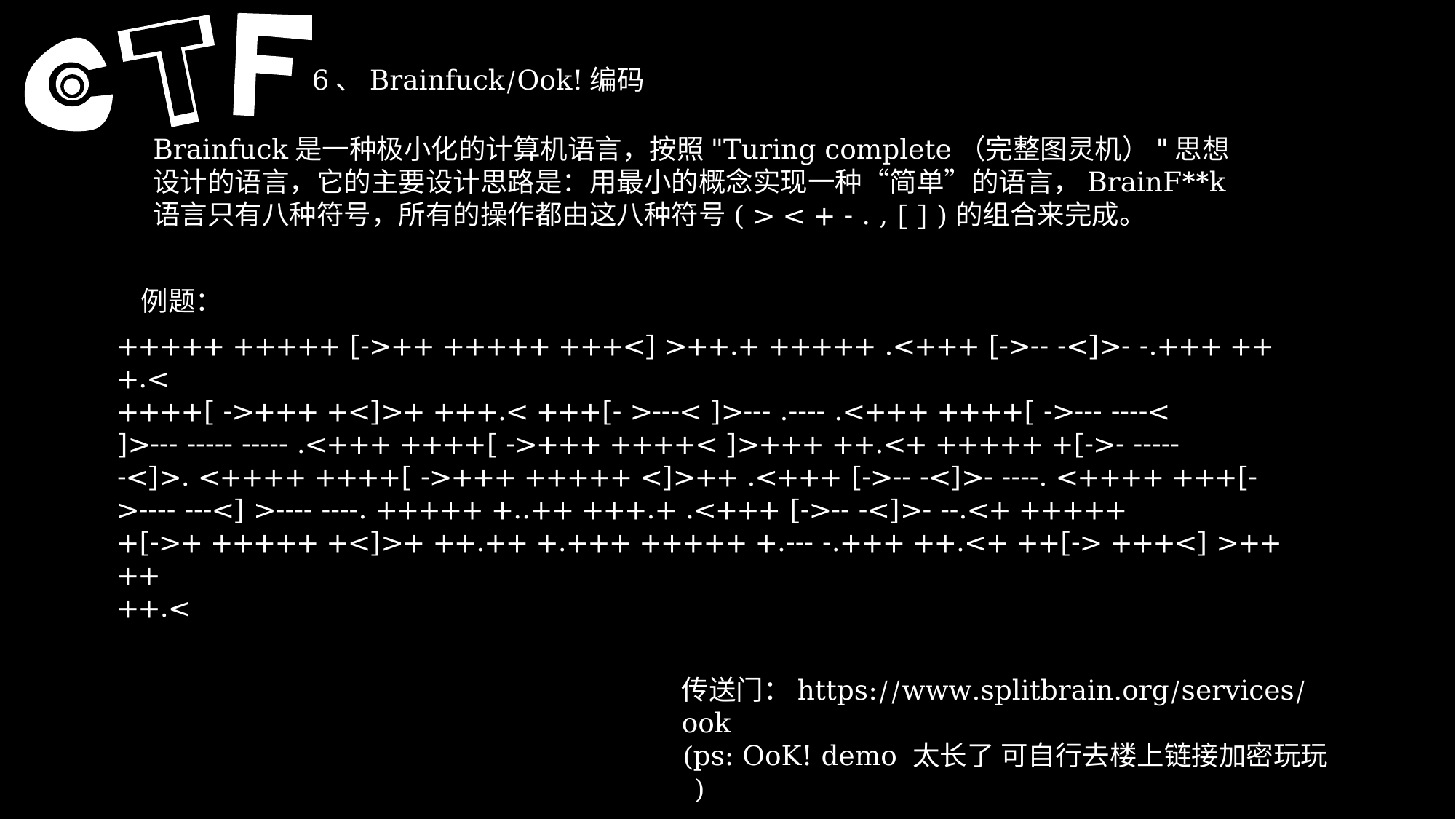

6、Brainfuck/Ook!编码
Brainfuck是一种极小化的计算机语言，按照"Turing complete（完整图灵机）"思想设计的语言，它的主要设计思路是：用最小的概念实现一种“简单”的语言，BrainF**k 语言只有八种符号，所有的操作都由这八种符号( > < + - . , [ ] )的组合来完成。
例题：
+++++ +++++ [->++ +++++ +++<] >++.+ +++++ .<+++ [->-- -<]>- -.+++ +++.<
++++[ ->+++ +<]>+ +++.< +++[- >---< ]>--- .---- .<+++ ++++[ ->--- ----<
]>--- ----- ----- .<+++ ++++[ ->+++ ++++< ]>+++ ++.<+ +++++ +[->- -----
-<]>. <++++ ++++[ ->+++ +++++ <]>++ .<+++ [->-- -<]>- ----. <++++ +++[-
>---- ---<] >---- ----. +++++ +..++ +++.+ .<+++ [->-- -<]>- --.<+ +++++
+[->+ +++++ +<]>+ ++.++ +.+++ +++++ +.--- -.+++ ++.<+ ++[-> +++<] >++++
++.<
RI

传送门：https://www.splitbrain.org/services/ook
(ps: OoK! demo 太长了 可自行去楼上链接加密玩玩 )